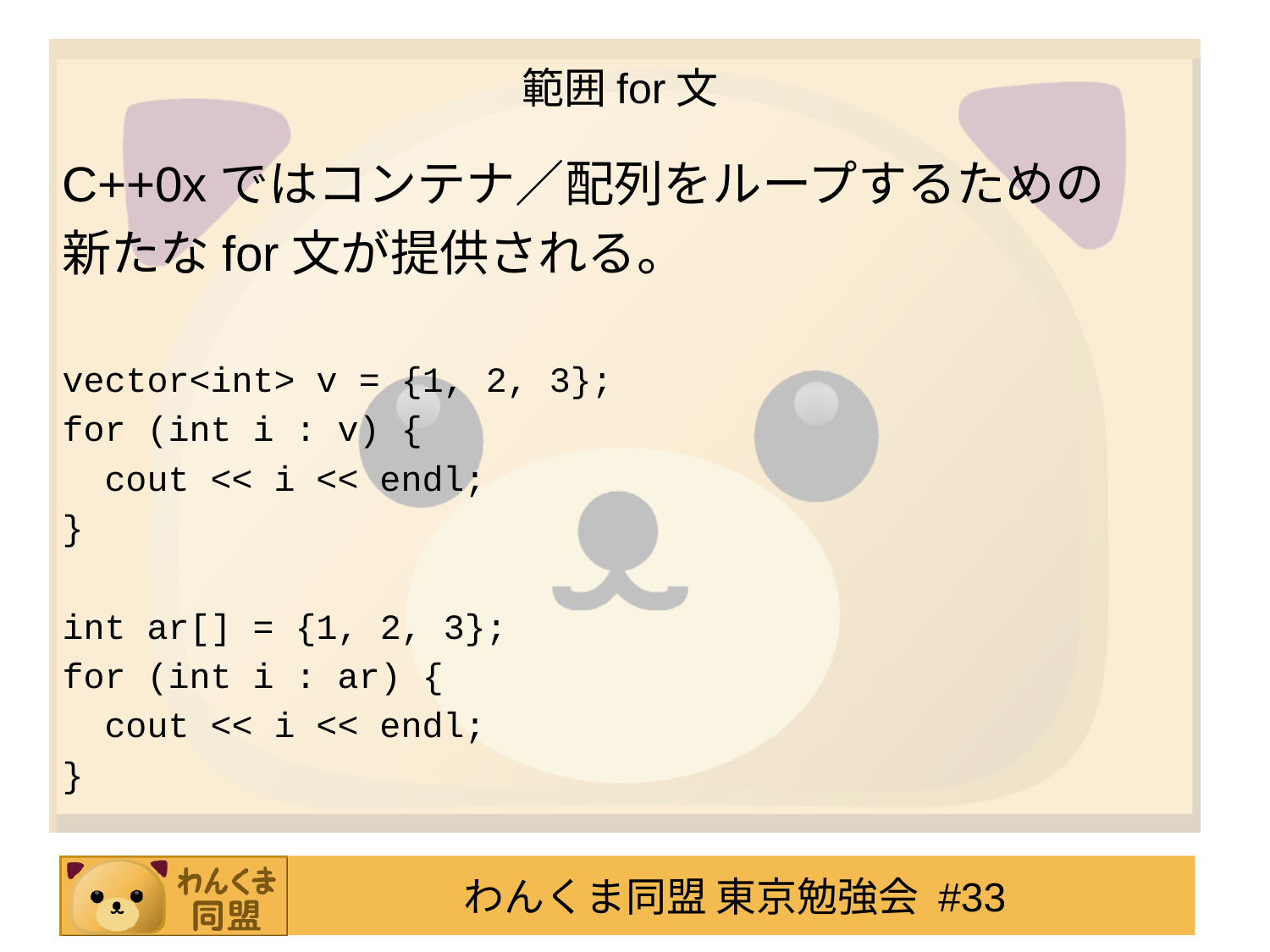

# 範囲for文
C++0xではコンテナ／配列をループするための
新たなfor文が提供される。

vector<int> v = {1, 2, 3};
for (int i : v) {
  cout << i << endl;
}

int ar[] = {1, 2, 3};
for (int i : ar) {
  cout << i << endl;
}